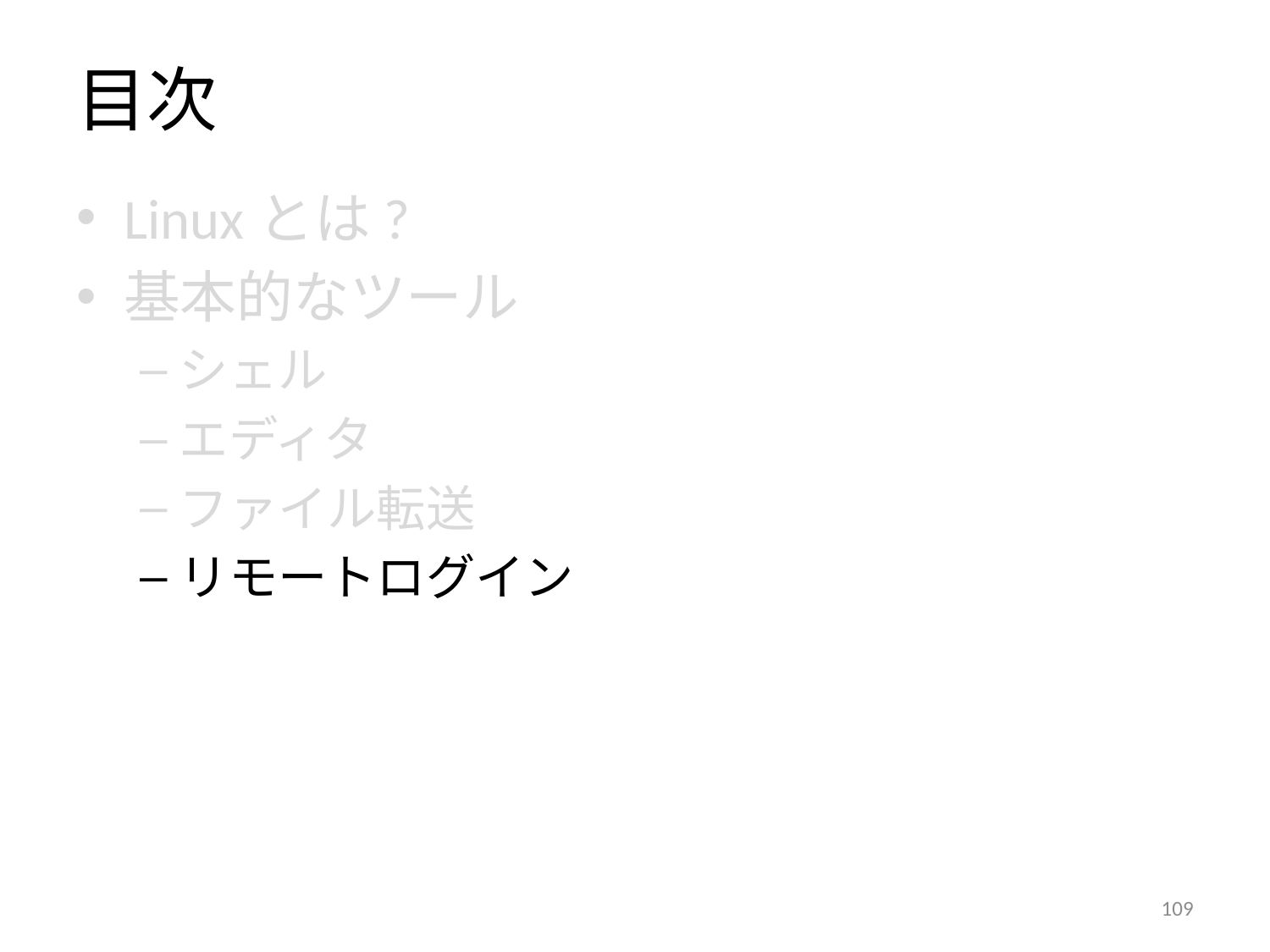

# 目次
Linuxとは?
基本的なツール
シェル
エディタ
ファイル転送
リモートログイン
109